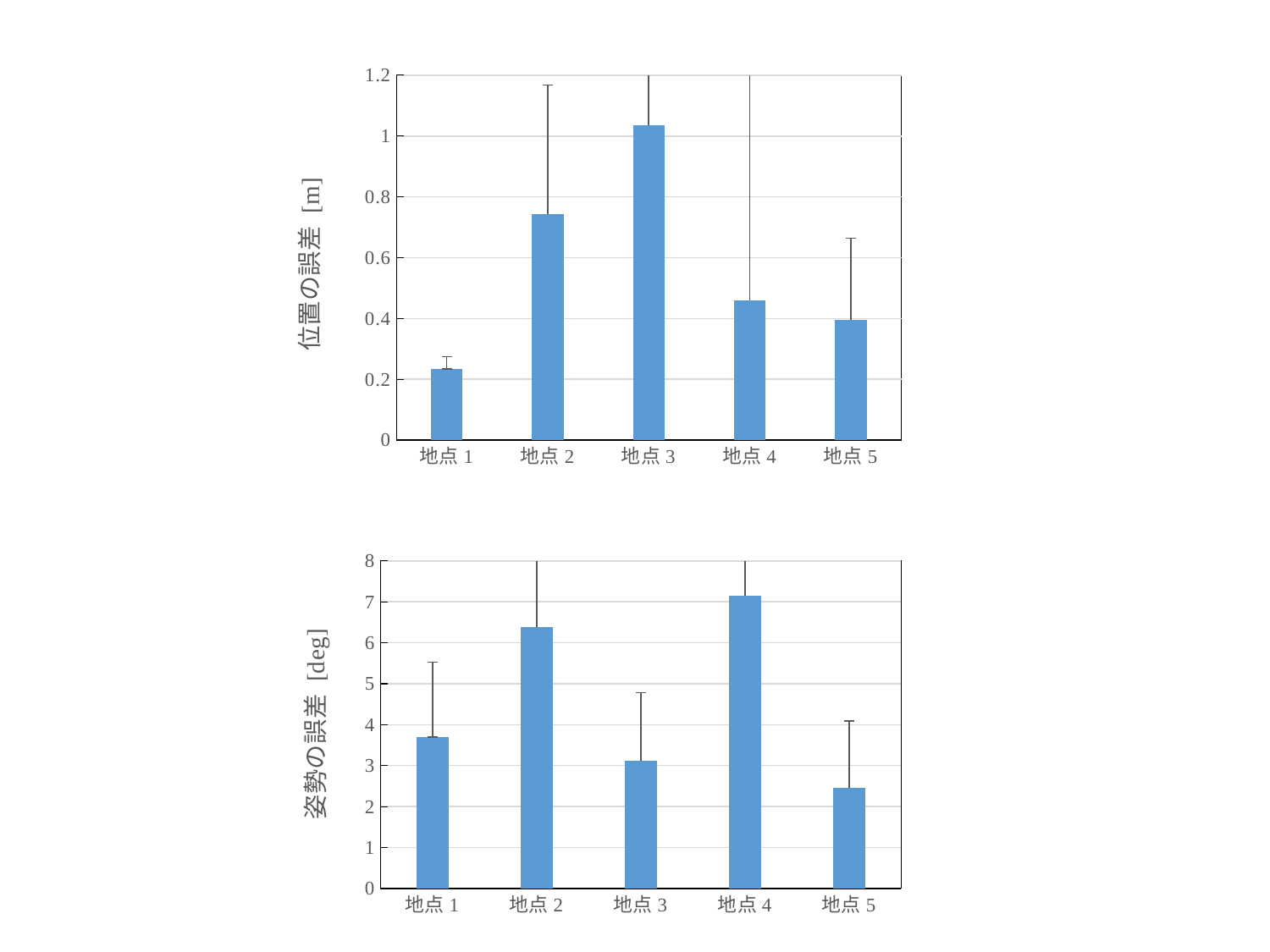

### Chart

| Category |  |
|---|---|
| 地点1 | 0.23403458777841196 |
| 地点2 | 0.7426877487568445 |
| 地点3 | 1.0347343631643593 |
| 地点4 | 0.4603793930290516 |
| 地点5 | 0.3958165746281689 |

### Chart

| Category |  |
|---|---|
| 地点1 | 3.6977300304206664 |
| 地点2 | 6.3908221089460975 |
| 地点3 | 3.109770506591096 |
| 地点4 | 7.14204893448141 |
| 地点5 | 2.4536940213742513 |